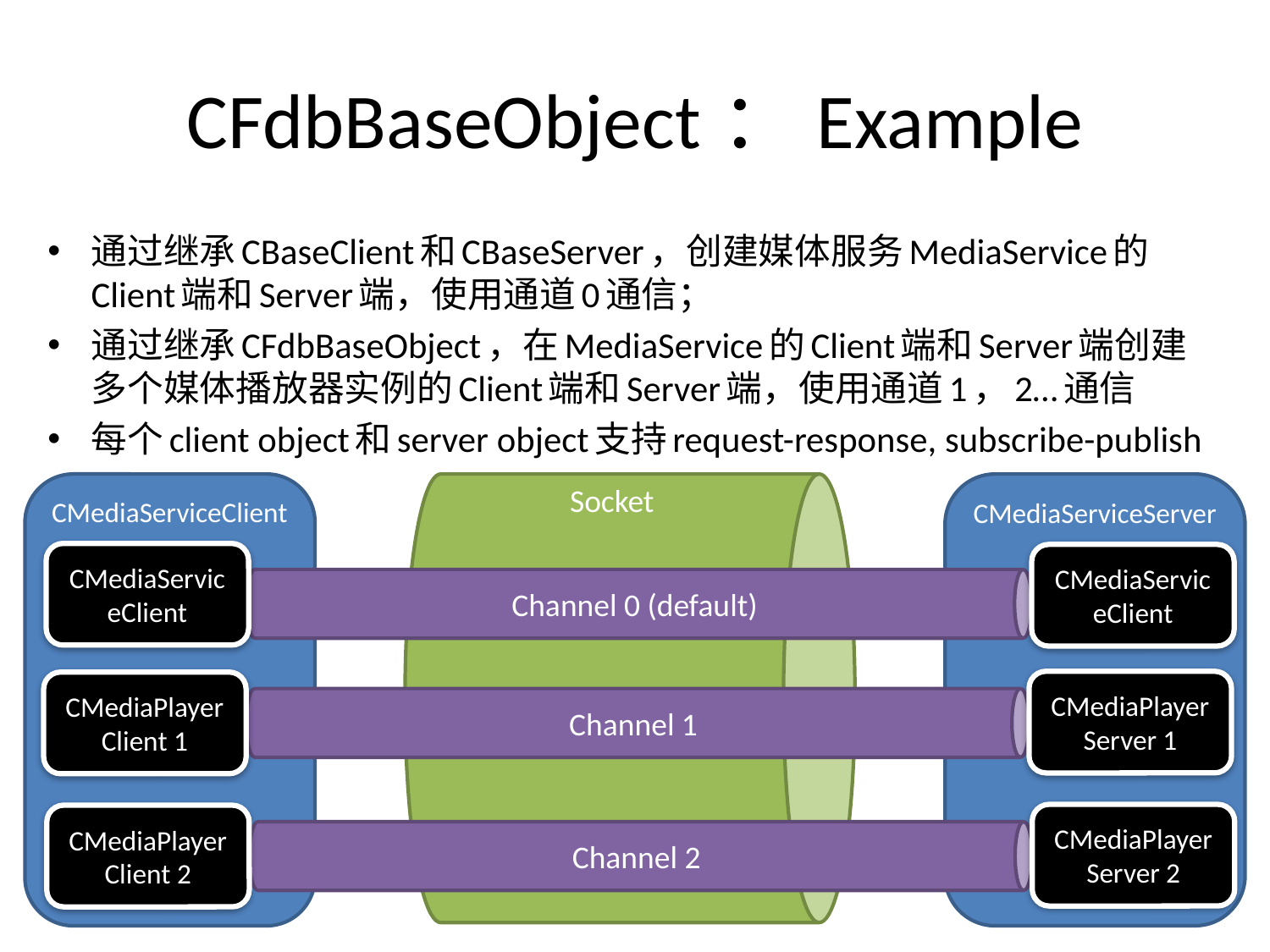

# CFdbBaseObject：Example
Channel 0 (default)
通过继承CBaseClient和CBaseServer，创建媒体服务MediaService的Client端和Server端，使用通道0通信；
通过继承CFdbBaseObject，在MediaService的Client端和Server端创建多个媒体播放器实例的Client端和Server端，使用通道1，2…通信
每个client object和server object支持request-response, subscribe-publish
Channel 1
Channel 2
Socket
CMediaServiceClient
CMediaServiceServer
CMediaServiceClient
CMediaServiceClient
CMediaPlayerServer 1
CMediaPlayerClient 1
CMediaPlayerServer 2
CMediaPlayerClient 2